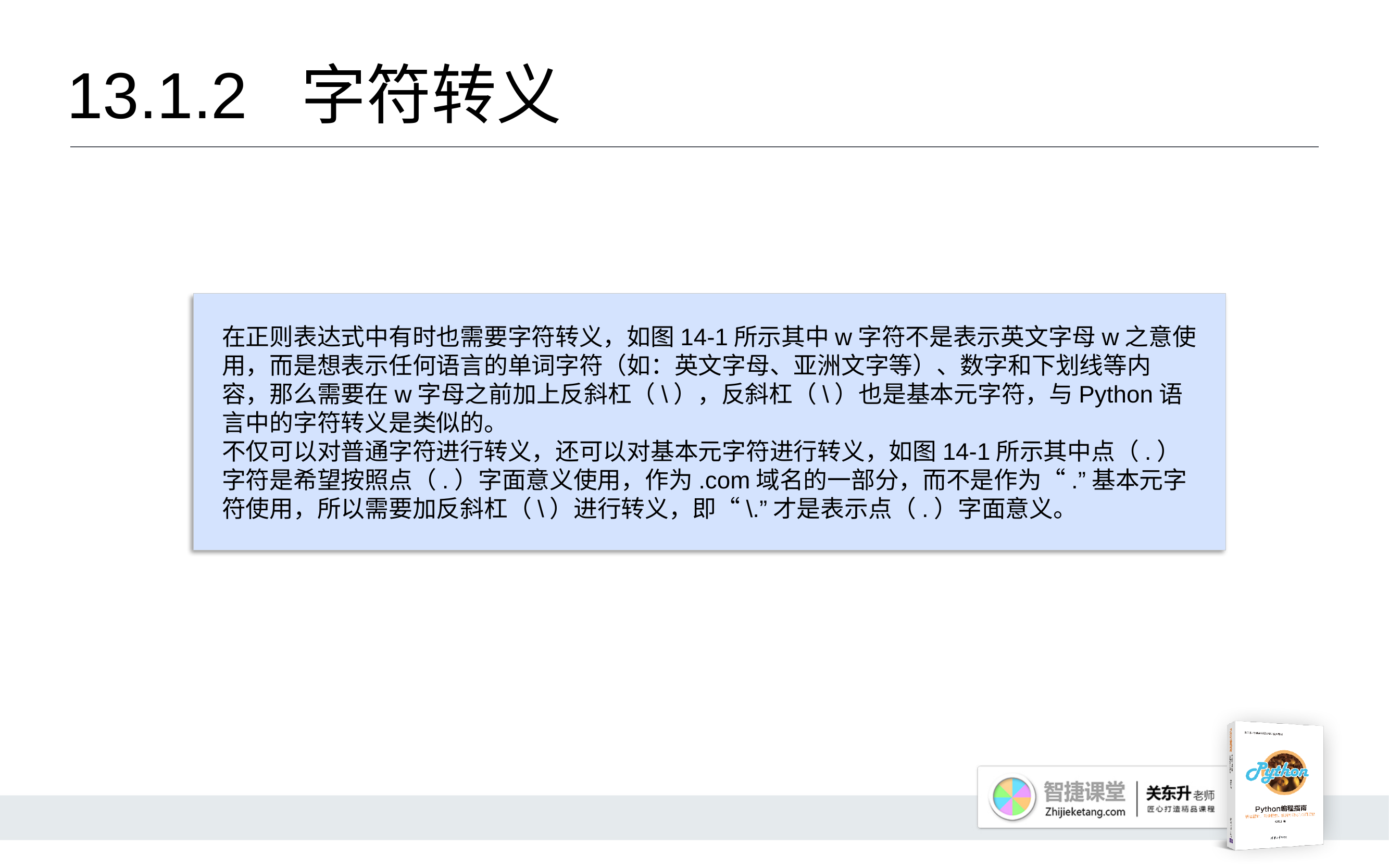

# 13.1.2 	字符转义
在正则表达式中有时也需要字符转义，如图14-1所示其中w字符不是表示英文字母w之意使用，而是想表示任何语言的单词字符（如：英文字母、亚洲文字等）、数字和下划线等内容，那么需要在w字母之前加上反斜杠（\），反斜杠（\）也是基本元字符，与Python语言中的字符转义是类似的。
不仅可以对普通字符进行转义，还可以对基本元字符进行转义，如图14-1所示其中点（.）字符是希望按照点（.）字面意义使用，作为.com域名的一部分，而不是作为“.”基本元字符使用，所以需要加反斜杠（\）进行转义，即“\.”才是表示点（.）字面意义。